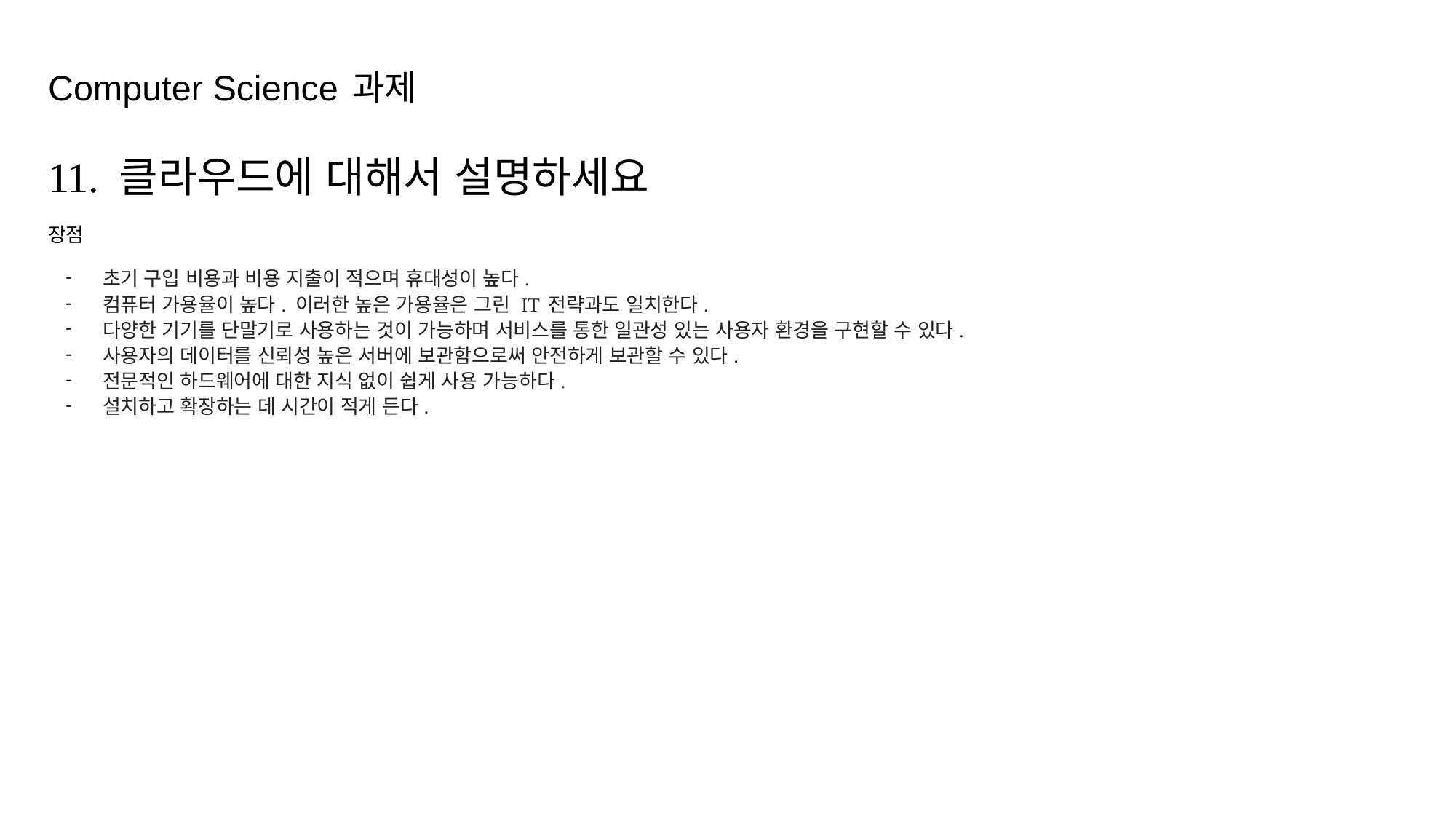

# Computer Science 과제

11. 클라우드에 대해서 설명하세요
장점
초기 구입 비용과 비용 지출이 적으며 휴대성이 높다.
컴퓨터 가용율이 높다. 이러한 높은 가용율은 그린 IT 전략과도 일치한다.
다양한 기기를 단말기로 사용하는 것이 가능하며 서비스를 통한 일관성 있는 사용자 환경을 구현할 수 있다.
사용자의 데이터를 신뢰성 높은 서버에 보관함으로써 안전하게 보관할 수 있다.
전문적인 하드웨어에 대한 지식 없이 쉽게 사용 가능하다.
설치하고 확장하는 데 시간이 적게 든다.